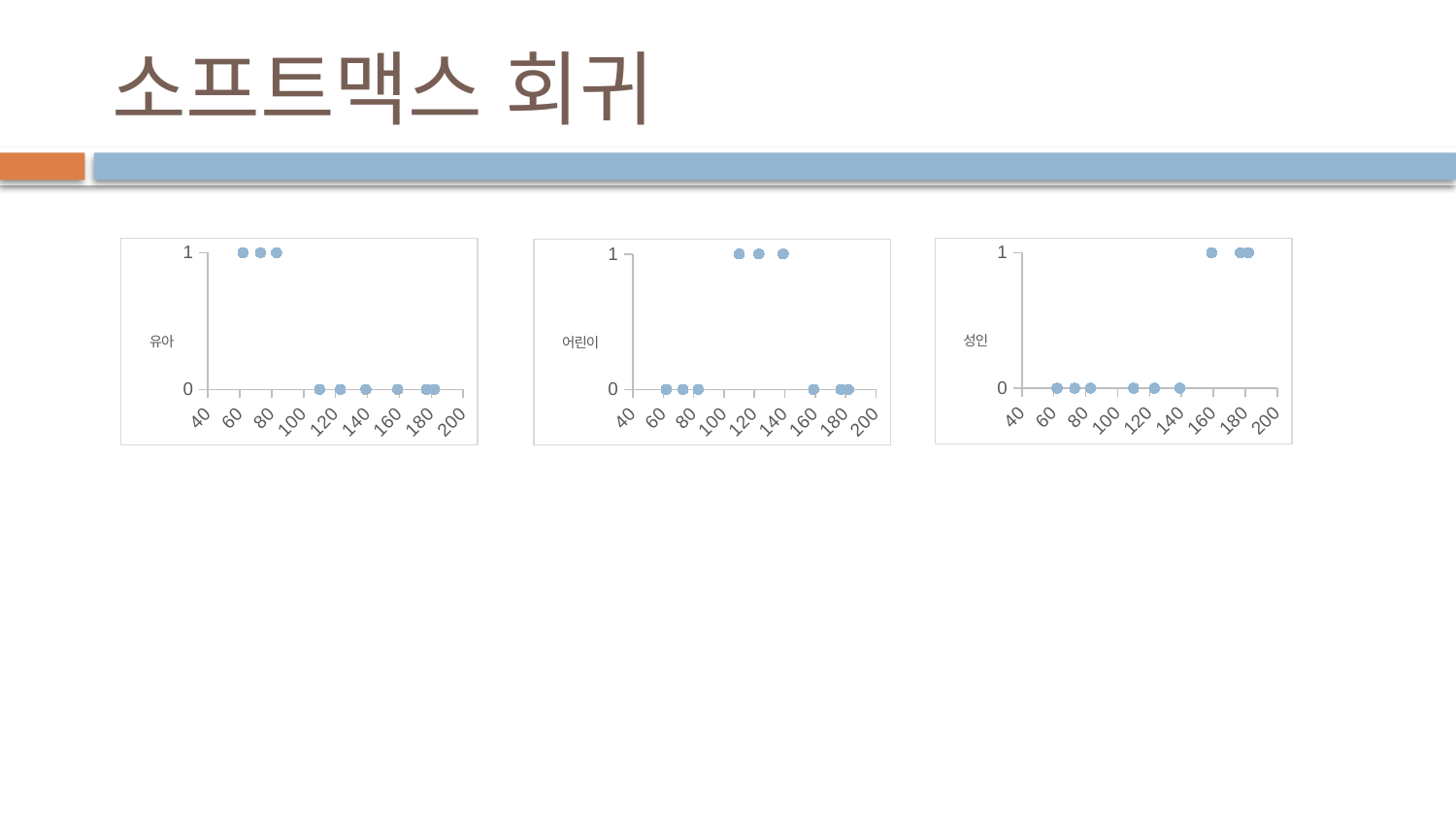

# 소프트맥스 회귀

### Chart

| Category | 유아 |
|---|---|

### Chart

| Category | 성인 |
|---|---|

### Chart

| Category | 어린이 |
|---|---|